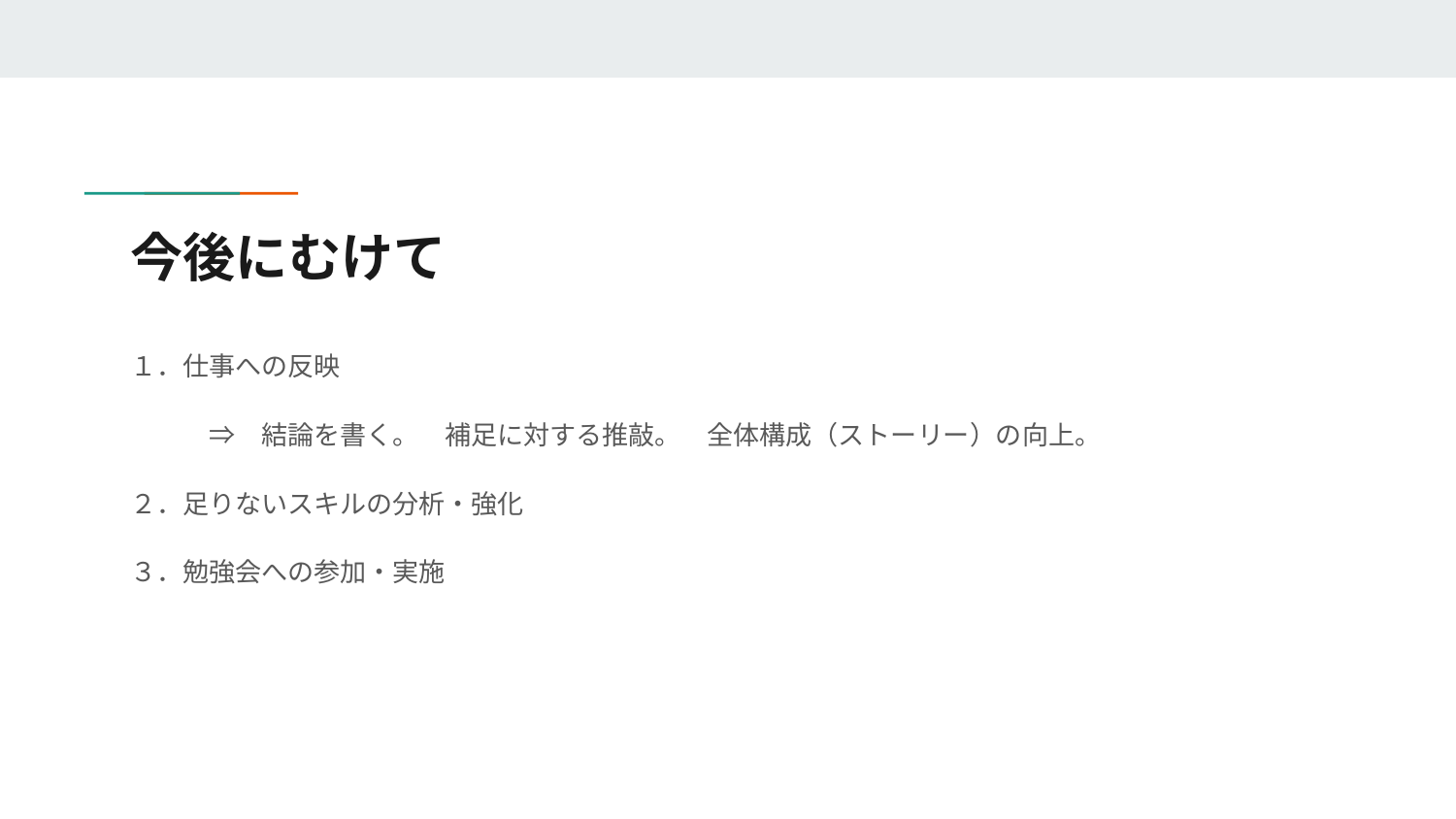

# 今後にむけて
１．仕事への反映
　　　⇒　結論を書く。　補足に対する推敲。　全体構成（ストーリー）の向上。
２．足りないスキルの分析・強化
３．勉強会への参加・実施